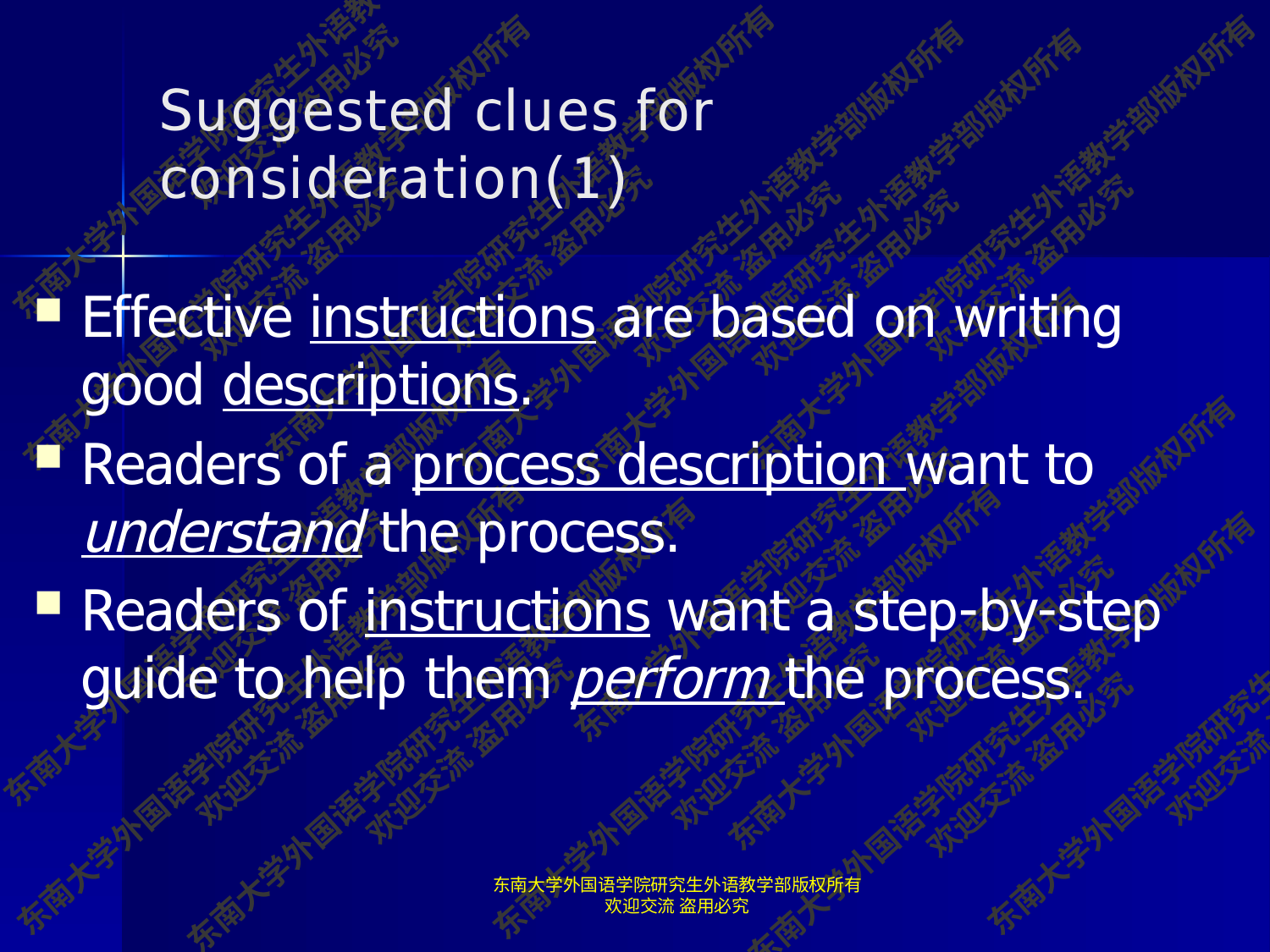

# Suggested clues for consideration(1)
Effective instructions are based on writing good descriptions.
Readers of a process description want to understand the process.
Readers of instructions want a step-by-step guide to help them perform the process.
东南大学外国语学院研究生外语教学部版权所有 欢迎交流 盗用必究